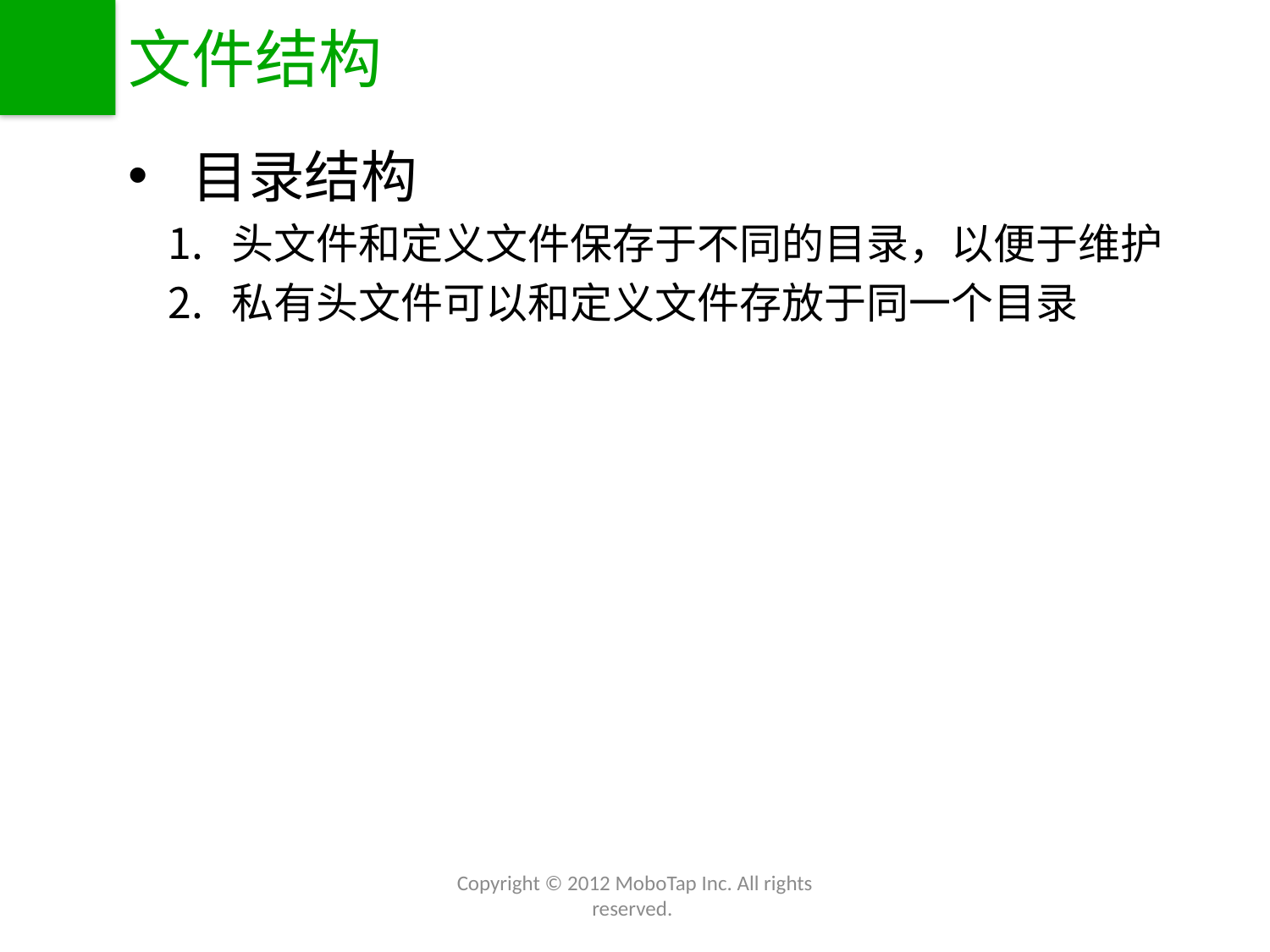

# 文件结构
目录结构
头文件和定义文件保存于不同的目录，以便于维护
私有头文件可以和定义文件存放于同一个目录
Copyright © 2012 MoboTap Inc. All rights reserved.